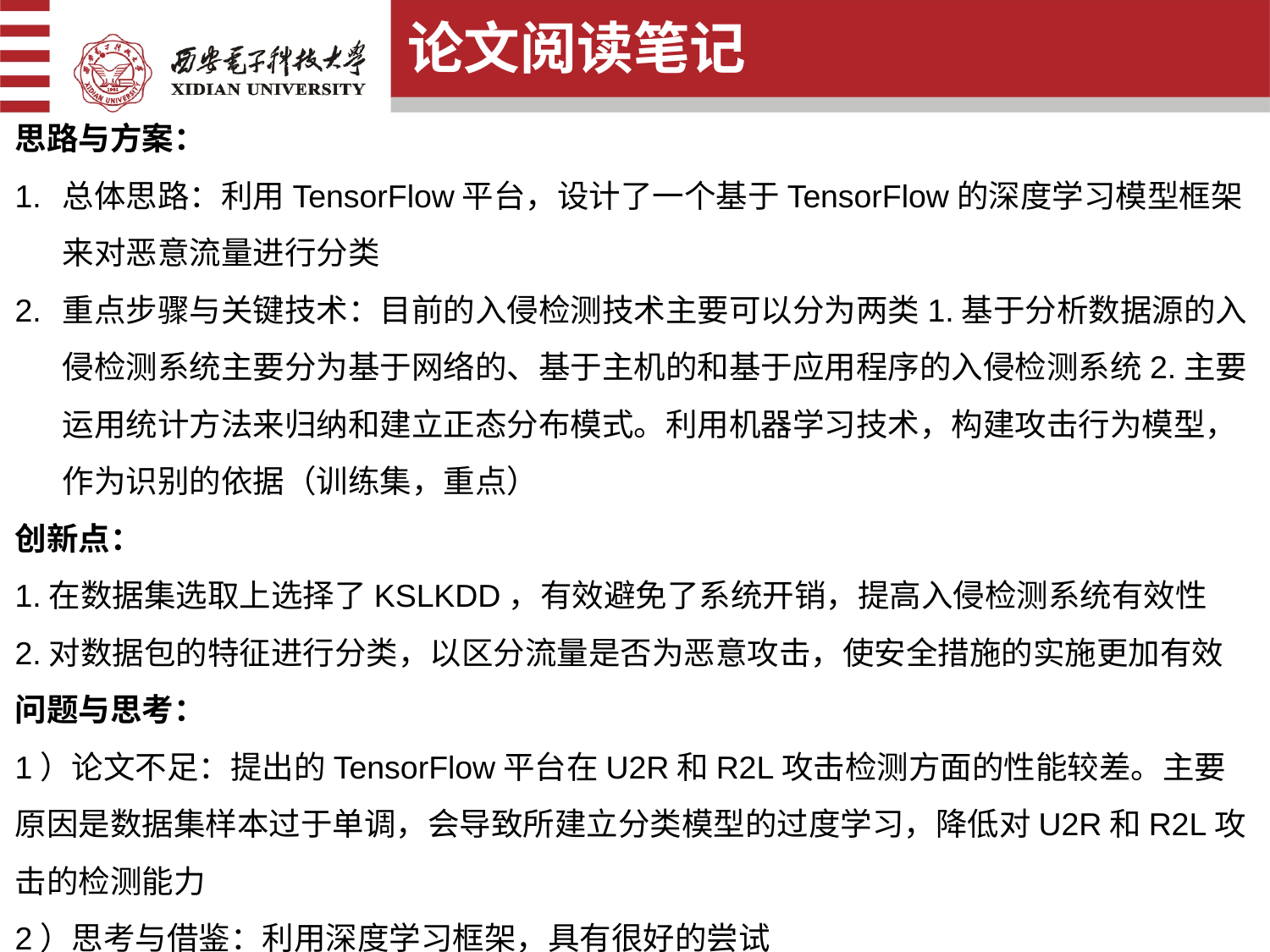

论文阅读笔记
思路与方案：
总体思路：利用TensorFlow平台，设计了一个基于TensorFlow的深度学习模型框架来对恶意流量进行分类
重点步骤与关键技术：目前的入侵检测技术主要可以分为两类1.基于分析数据源的入侵检测系统主要分为基于网络的、基于主机的和基于应用程序的入侵检测系统2.主要运用统计方法来归纳和建立正态分布模式。利用机器学习技术，构建攻击行为模型，作为识别的依据（训练集，重点）
创新点：
1.在数据集选取上选择了KSLKDD，有效避免了系统开销，提高入侵检测系统有效性
2.对数据包的特征进行分类，以区分流量是否为恶意攻击，使安全措施的实施更加有效
问题与思考：
1）论文不足：提出的TensorFlow平台在U2R和R2L攻击检测方面的性能较差。主要原因是数据集样本过于单调，会导致所建立分类模型的过度学习，降低对U2R和R2L攻击的检测能力
2）思考与借鉴：利用深度学习框架，具有很好的尝试